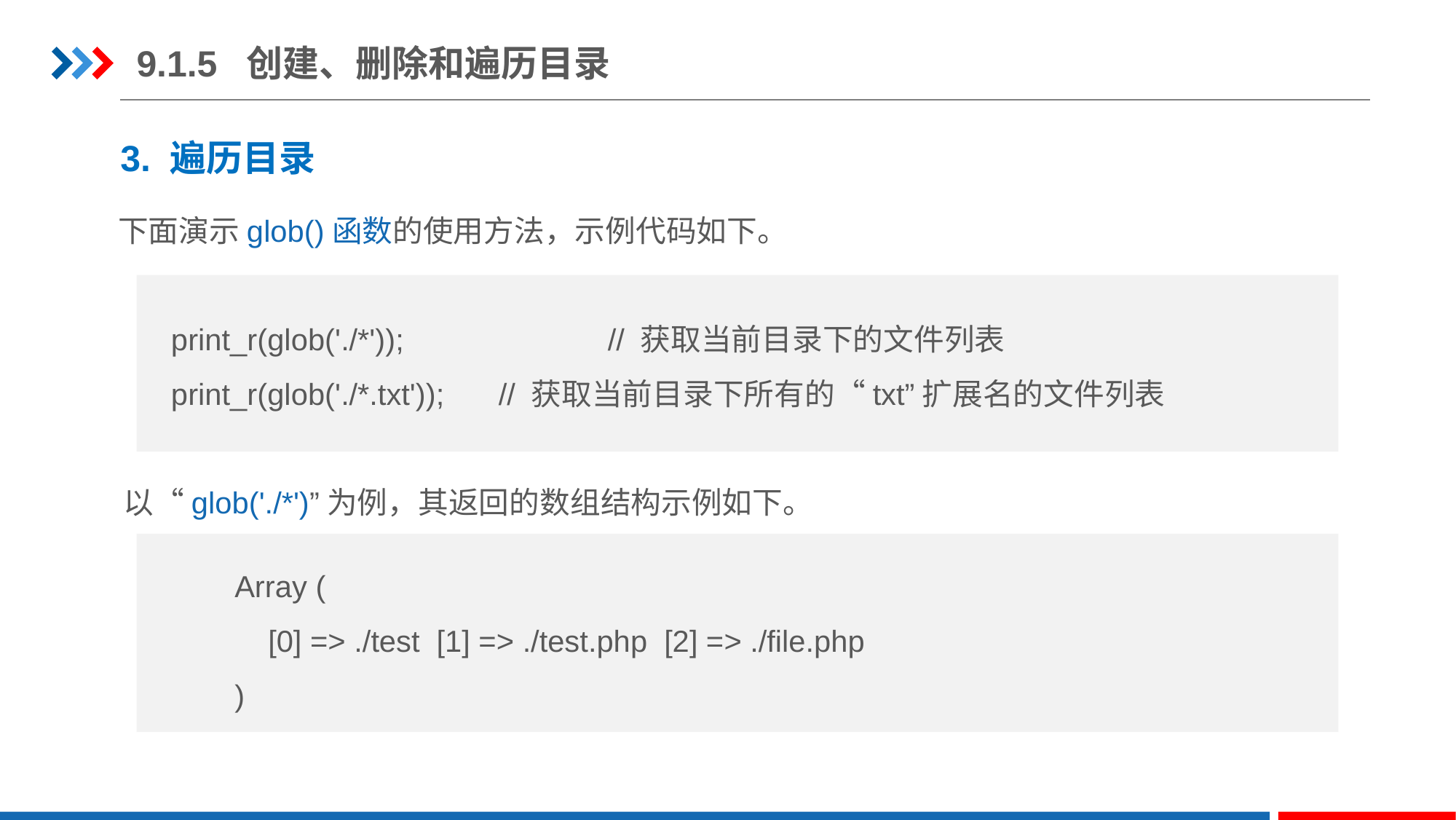

9.1.5  创建、删除和遍历目录
3. 遍历目录
下面演示glob()函数的使用方法，示例代码如下。

print_r(glob('./*'));		// 获取当前目录下的文件列表
print_r(glob('./*.txt'));	// 获取当前目录下所有的“txt”扩展名的文件列表
以“glob('./*')”为例，其返回的数组结构示例如下。

Array (
    [0] => ./test  [1] => ./test.php  [2] => ./file.php
)